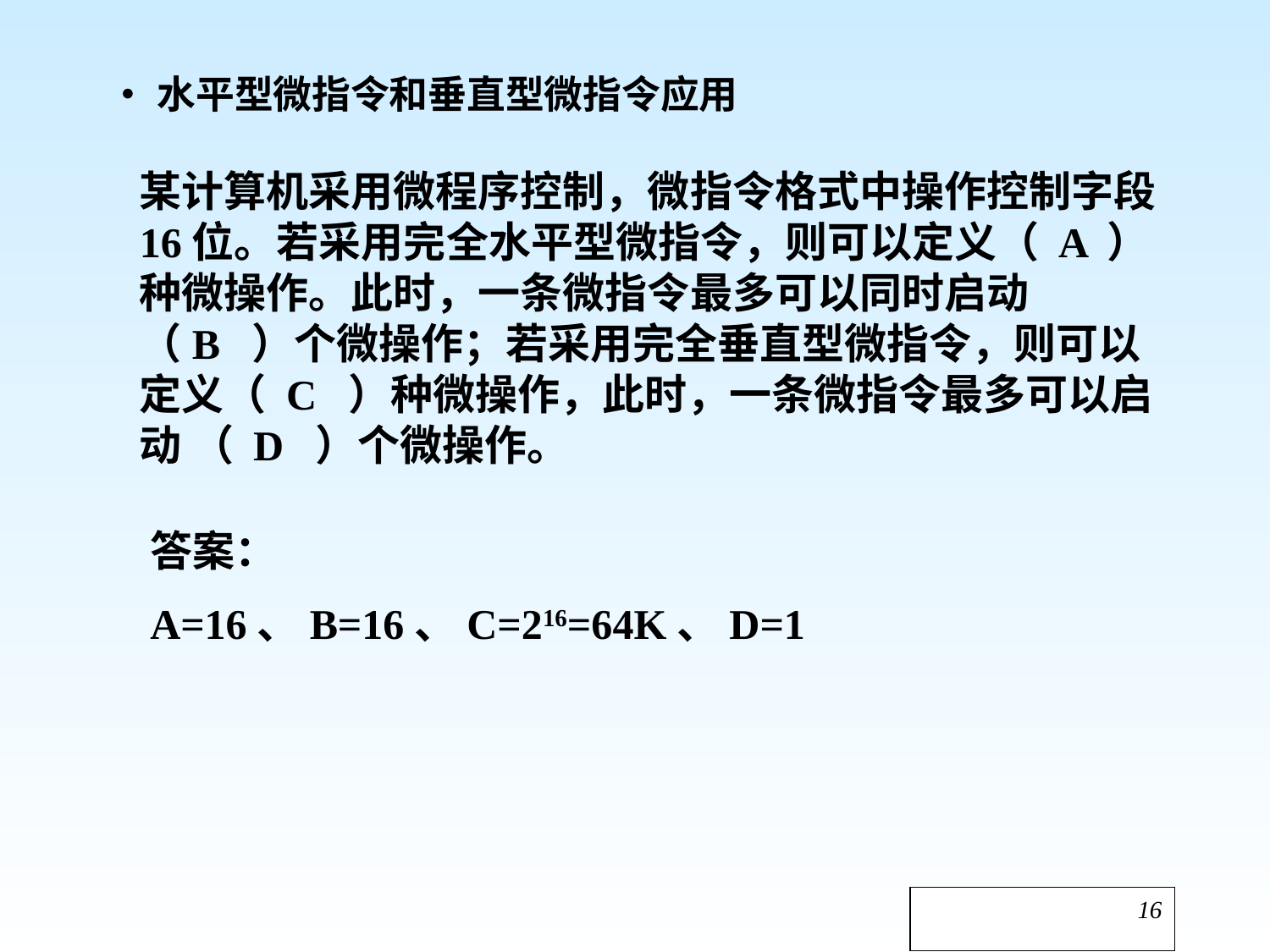

•水平型微指令和垂直型微指令应用
某计算机采用微程序控制，微指令格式中操作控制字段16位。若采用完全水平型微指令，则可以定义（ A ）种微操作。此时，一条微指令最多可以同时启动（B  ）个微操作；若采用完全垂直型微指令，则可以定义（ C  ）种微操作，此时，一条微指令最多可以启动 （ D  ）个微操作。
答案：
A=16、B=16、C=216=64K、D=1
16